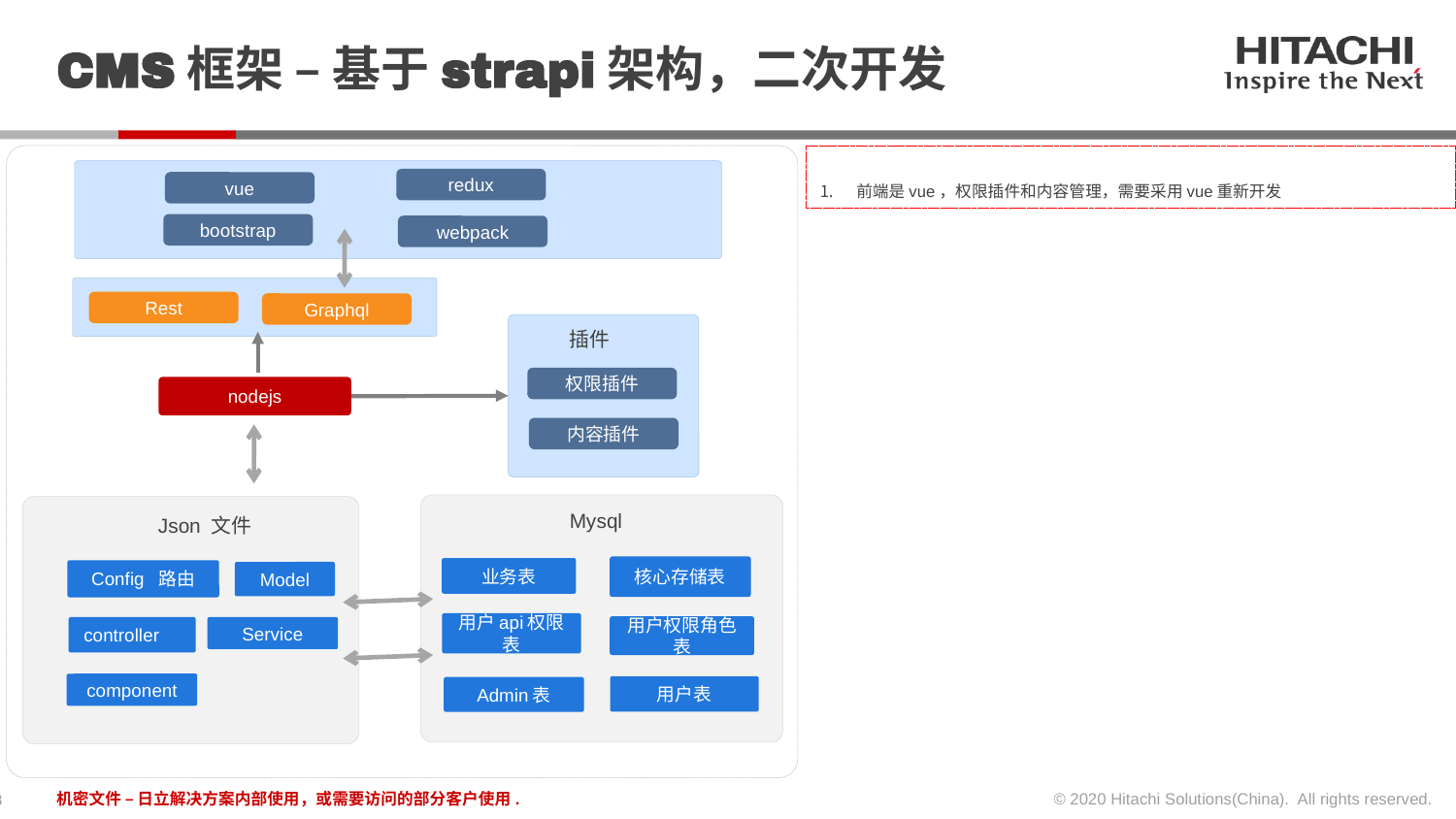

# CMS框架 – 基于strapi架构，二次开发

前端是vue，权限插件和内容管理，需要采用vue重新开发

redux
vue
bootstrap
webpack

Rest
Graphql
nodejs

插件
权限插件
内容插件

Mysql
Config  路由
Json 文件
核心存储表
业务表
Model
用户权限角色表
用户api权限表
Service
controller
用户表
Admin表
component